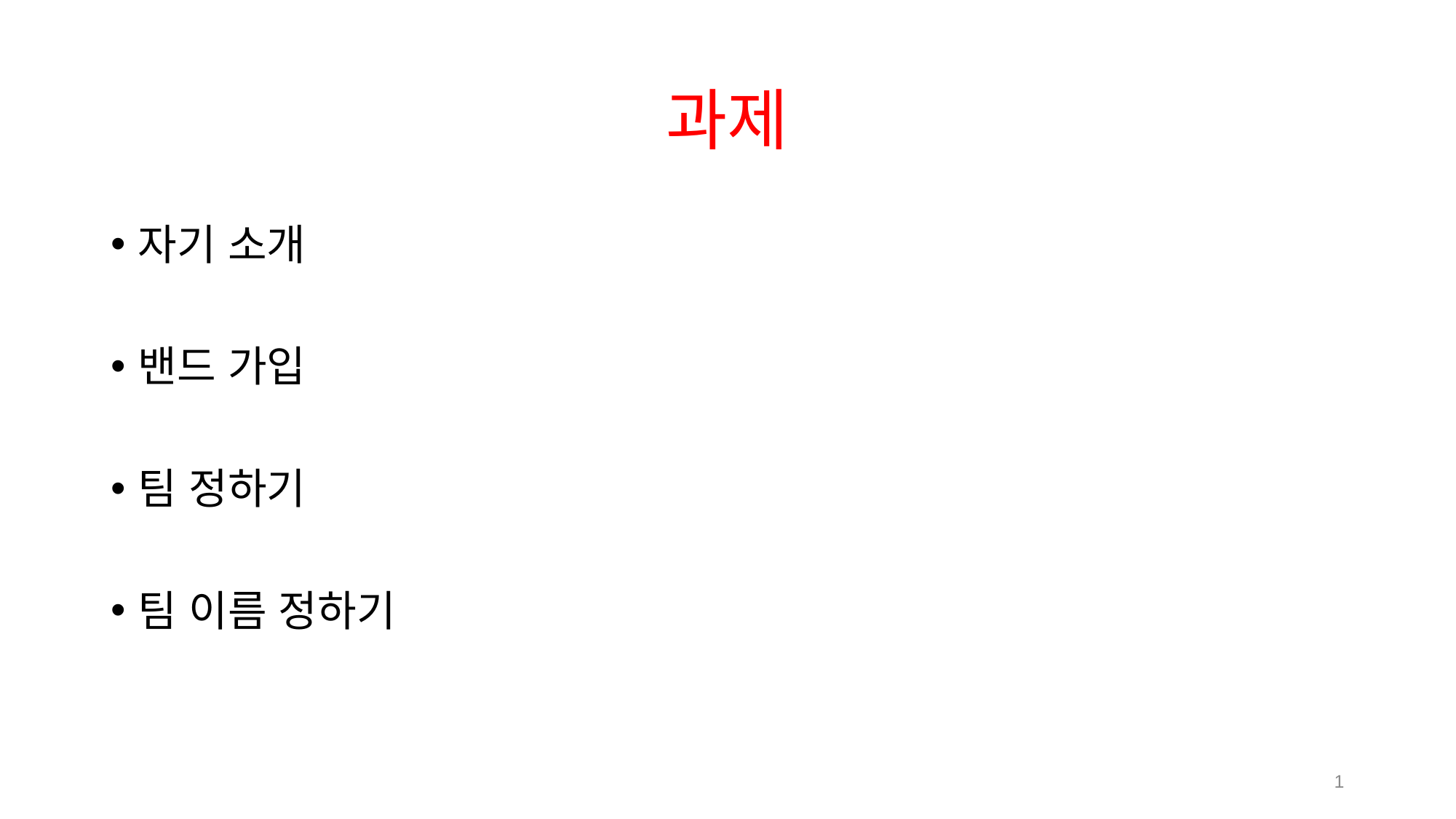

# 과제
자기 소개

밴드 가입

팀 정하기

팀 이름 정하기

1